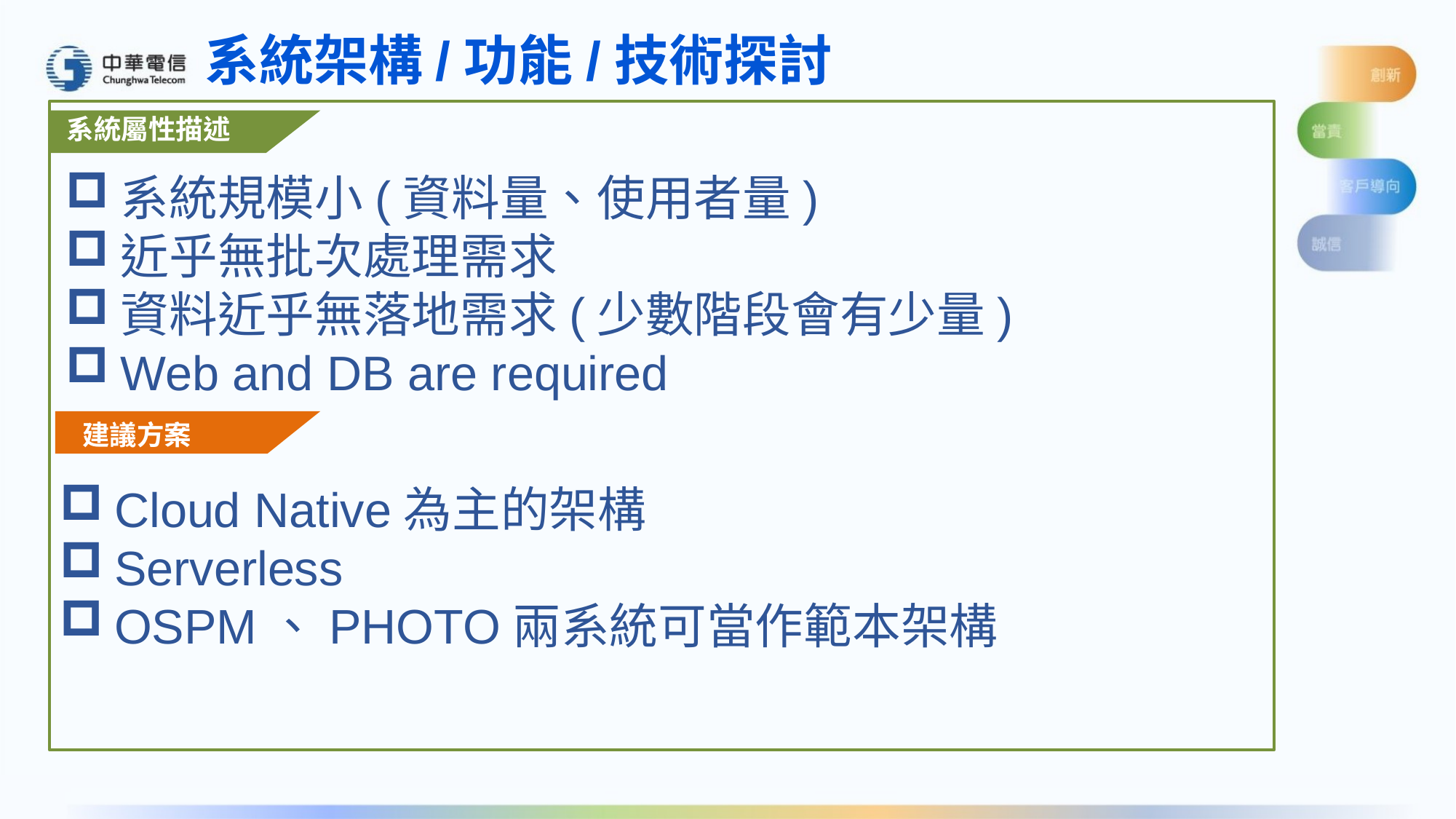

系統架構/功能/技術探討

系統屬性描述
系統規模小(資料量、使用者量)
近乎無批次處理需求
資料近乎無落地需求(少數階段會有少量)
Web and DB are required

建議方案
Cloud Native為主的架構
Serverless
OSPM、PHOTO兩系統可當作範本架構